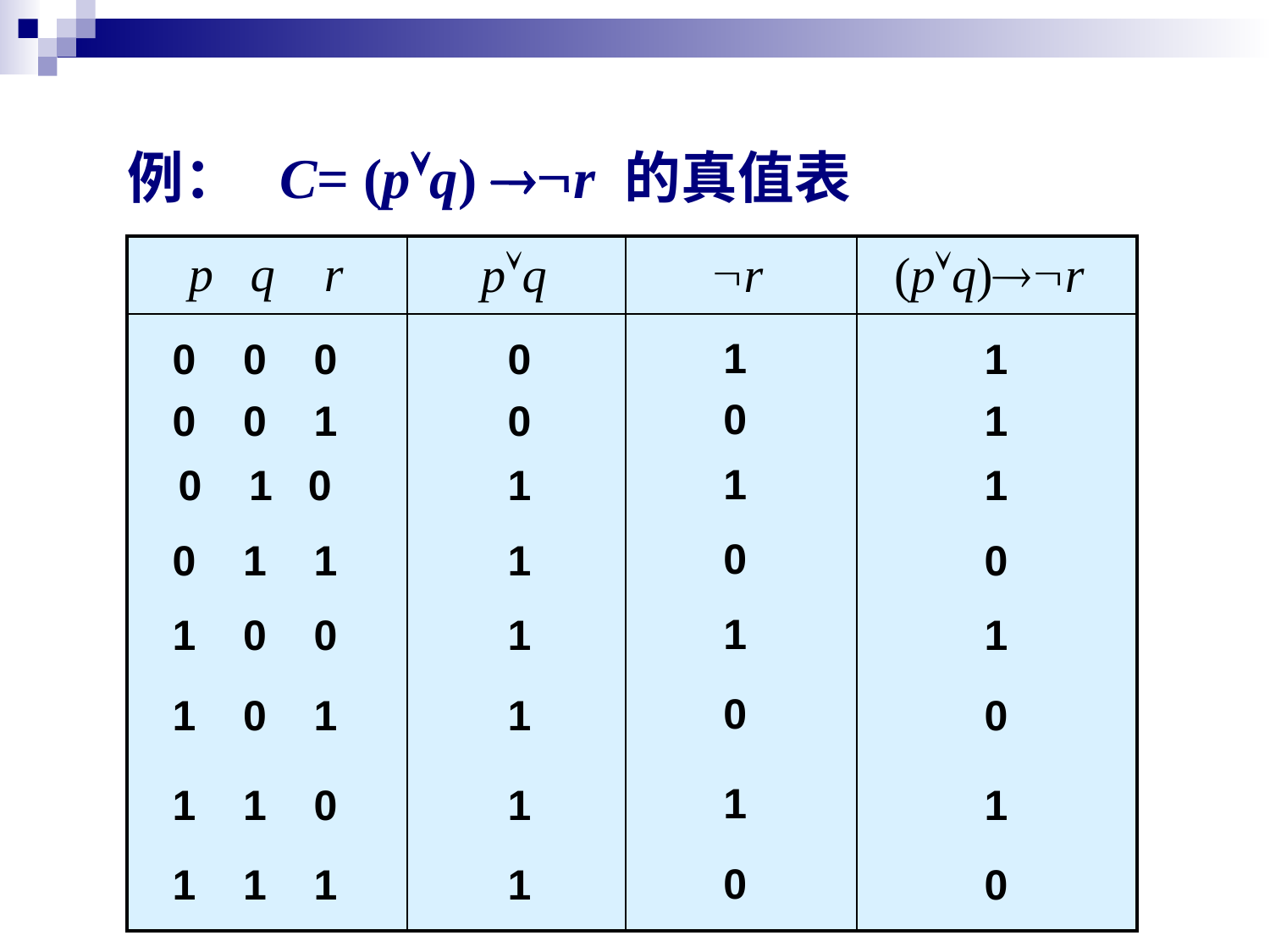

例：  C= (p∨q) →¬r 的真值表
| p q r | p∨q | ¬r | (p∨q)→¬r |
| --- | --- | --- | --- |
|  |  |  |  |
1
0    0    0
0
1
0
0    0    1
0
1
1
0    1   0
1
1
0
0    1    1
1
0
1
1    0    0
1
1
0
1    0    1
1
0
1
1    1    0
1
1
0
1    1    1
1
0